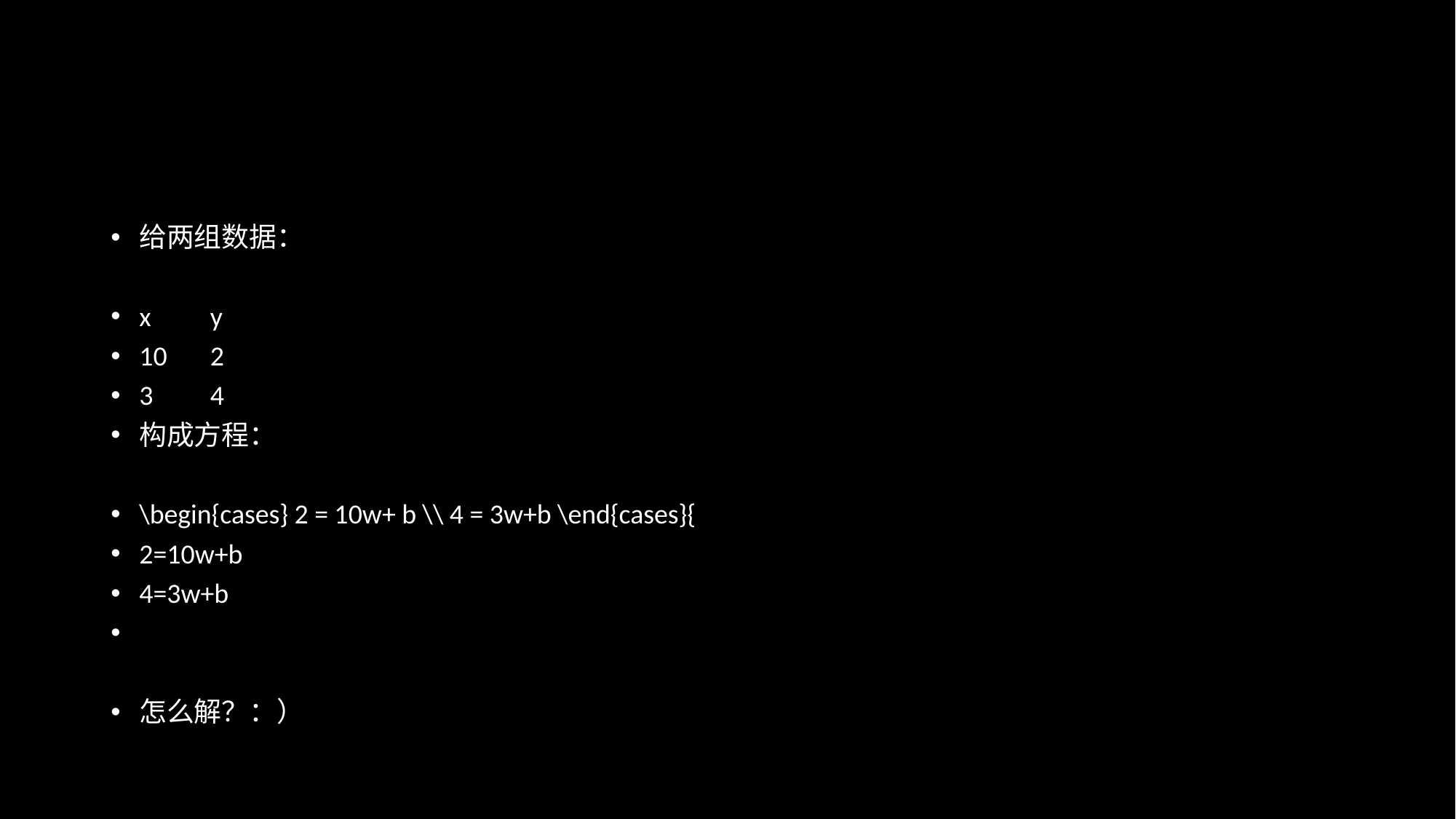

#
给两组数据：

x	y
10	2
3	4
构成方程：

\begin{cases} 2 = 10w+ b \\ 4 = 3w+b \end{cases}{
2=10w+b
4=3w+b
​

怎么解？：）